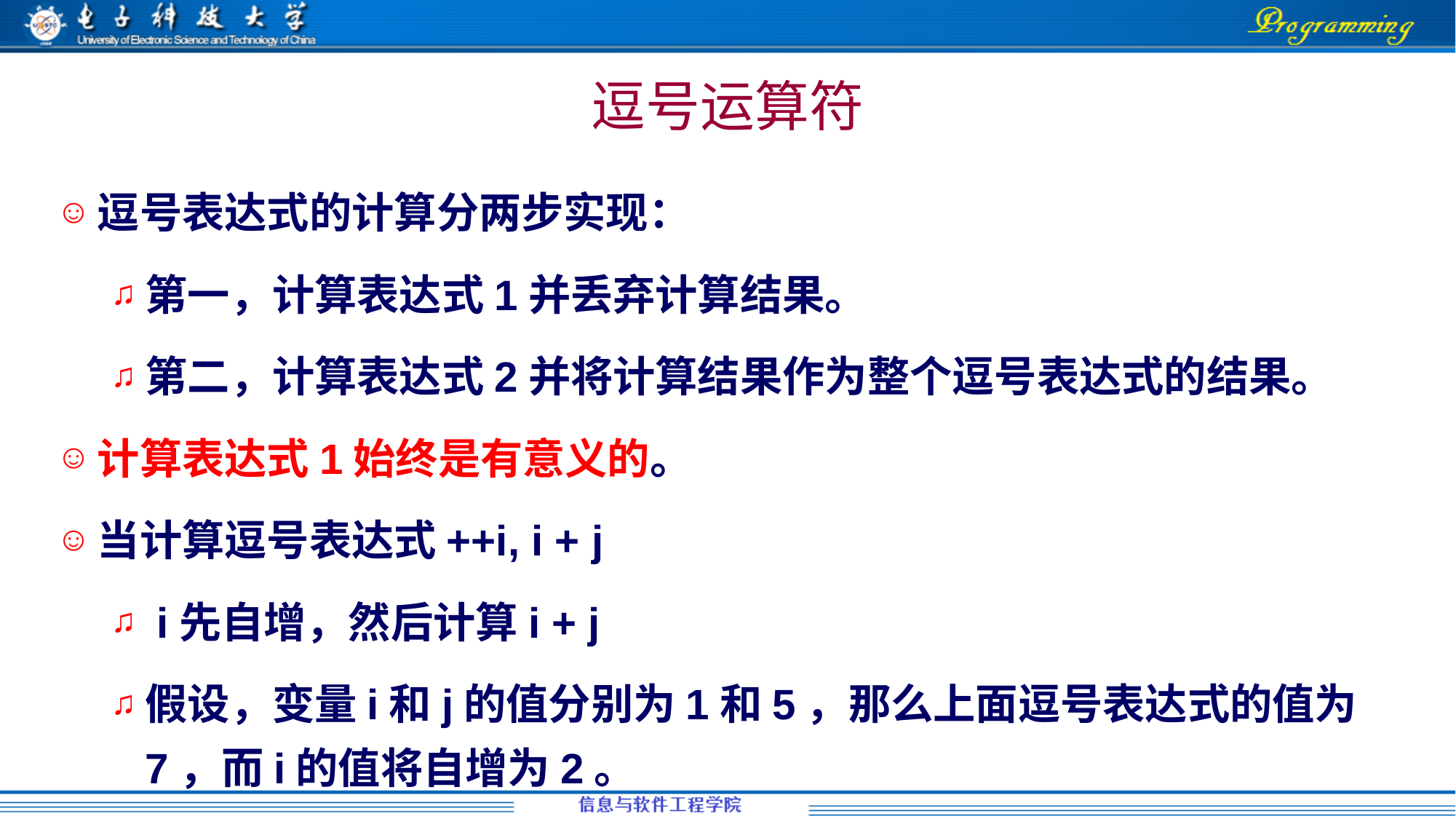

逗号运算符
逗号表达式的计算分两步实现：
第一，计算表达式1并丢弃计算结果。
第二，计算表达式2并将计算结果作为整个逗号表达式的结果。
计算表达式1始终是有意义的。
当计算逗号表达式++i, i + j
 i先自增，然后计算i + j
假设，变量i和j的值分别为1和5，那么上面逗号表达式的值为7，而i的值将自增为2。